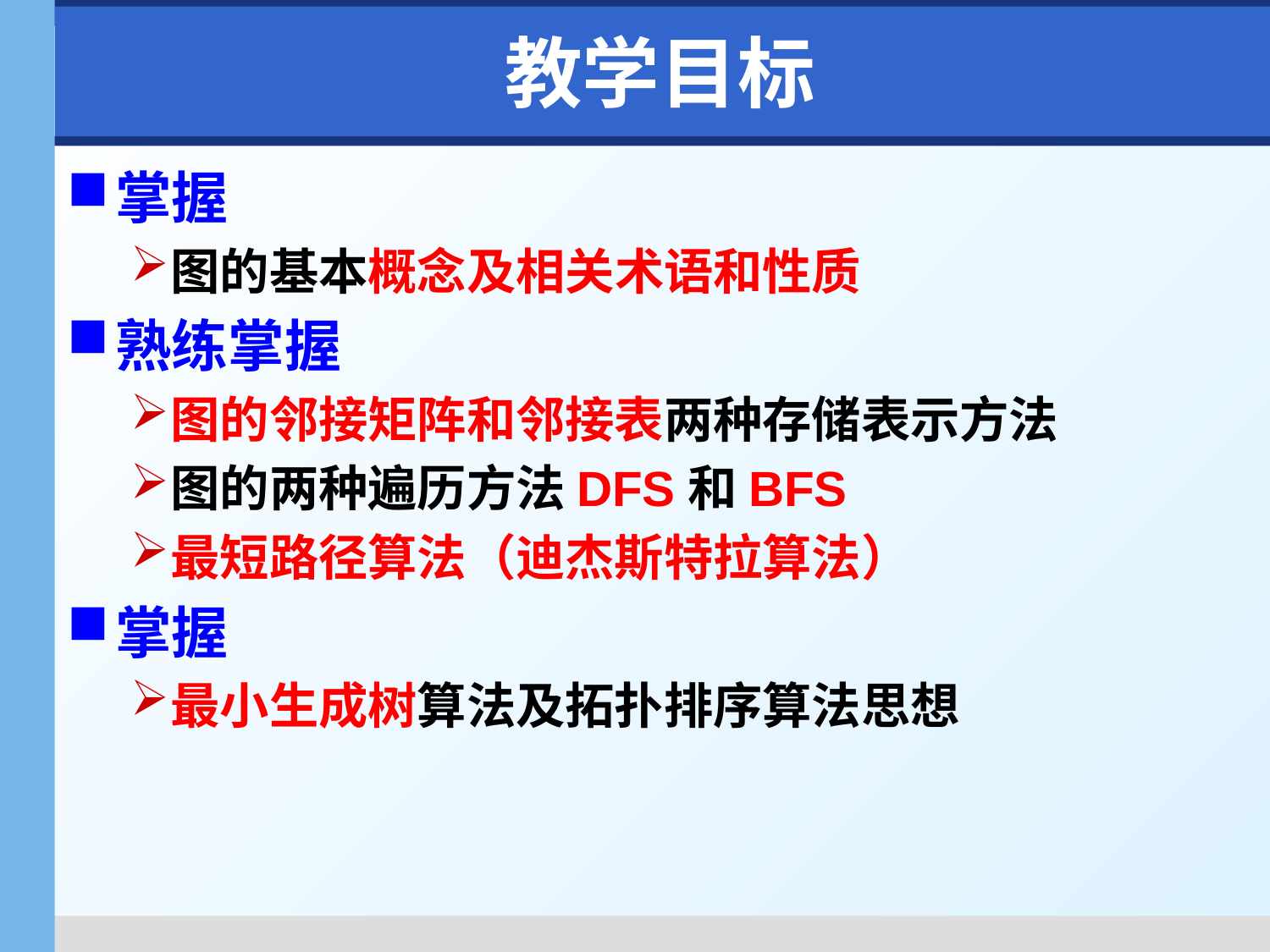

# 教学目标
掌握
图的基本概念及相关术语和性质
熟练掌握
图的邻接矩阵和邻接表两种存储表示方法
图的两种遍历方法DFS和BFS
最短路径算法（迪杰斯特拉算法）
掌握
最小生成树算法及拓扑排序算法思想